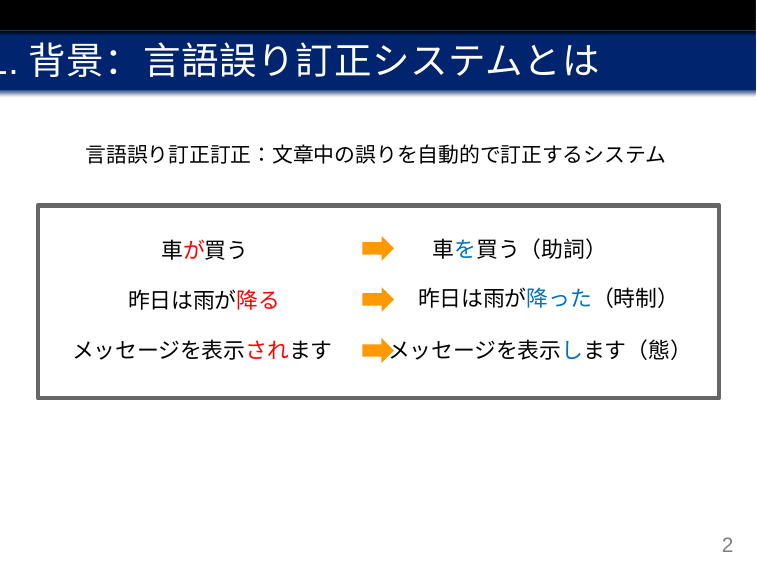

1.背景：言語誤り訂正システムとは

言語誤り訂正訂正：文章中の誤りを自動的で訂正するシステム

車を買う（助詞）
車が買う

昨日は雨が降った（時制）
昨日は雨が降る

メッセージを表示します（態）
メッセージを表示されます

2